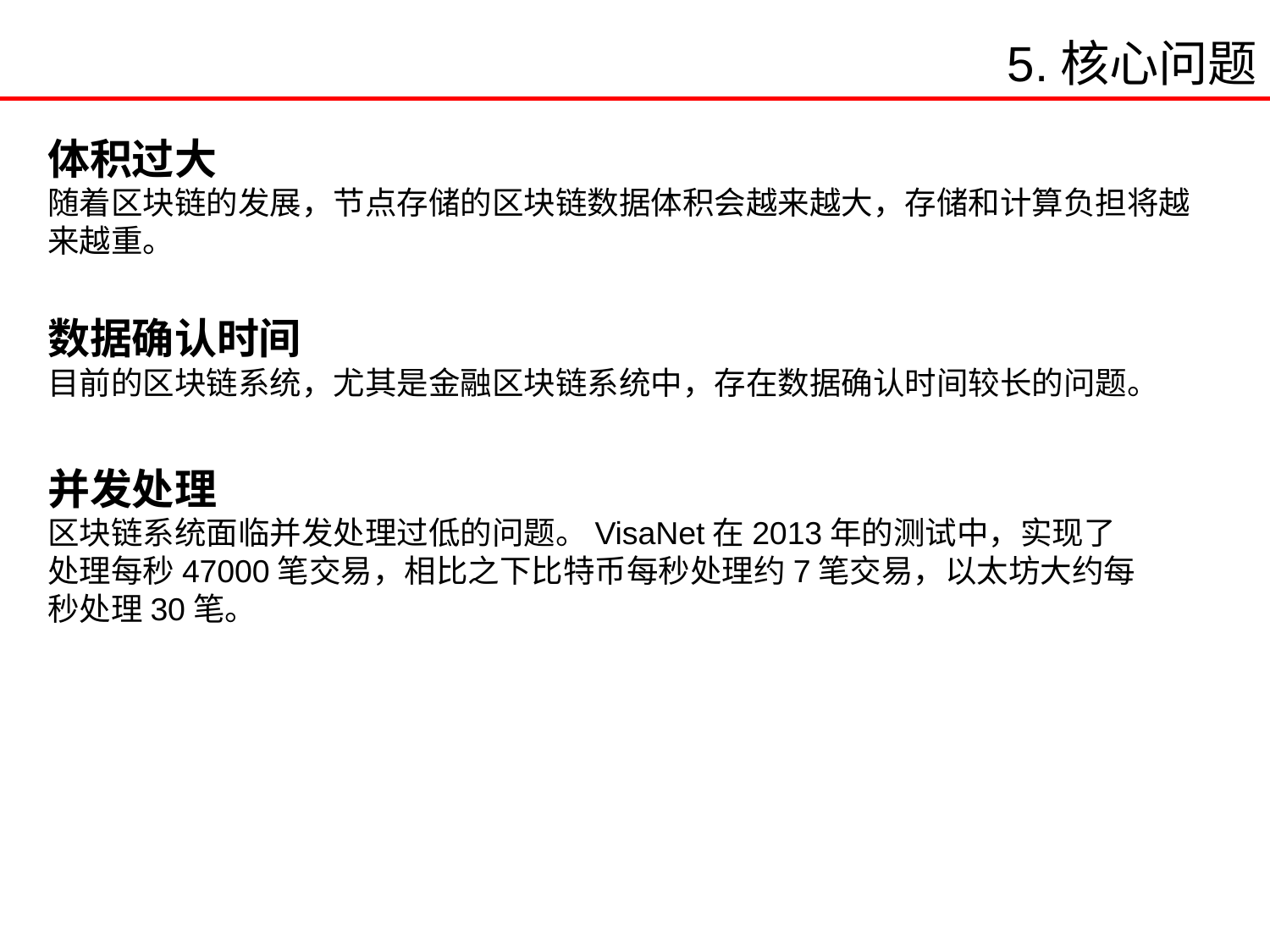

5.核心问题
体积过大﻿
随着区块链的发展，节点存储的区块链数据体积会越来越大，存储和计算负担将越来越重。
数据确认时间
目前的区块链系统，尤其是金融区块链系统中，存在数据确认时间较长的问题。﻿﻿
并发处理﻿
区块链系统面临并发处理过低的问题。VisaNet在2013年的测试中，实现了处理每秒47000笔交易，相比之下比特币每秒处理约7笔交易，以太坊大约每秒处理30笔。